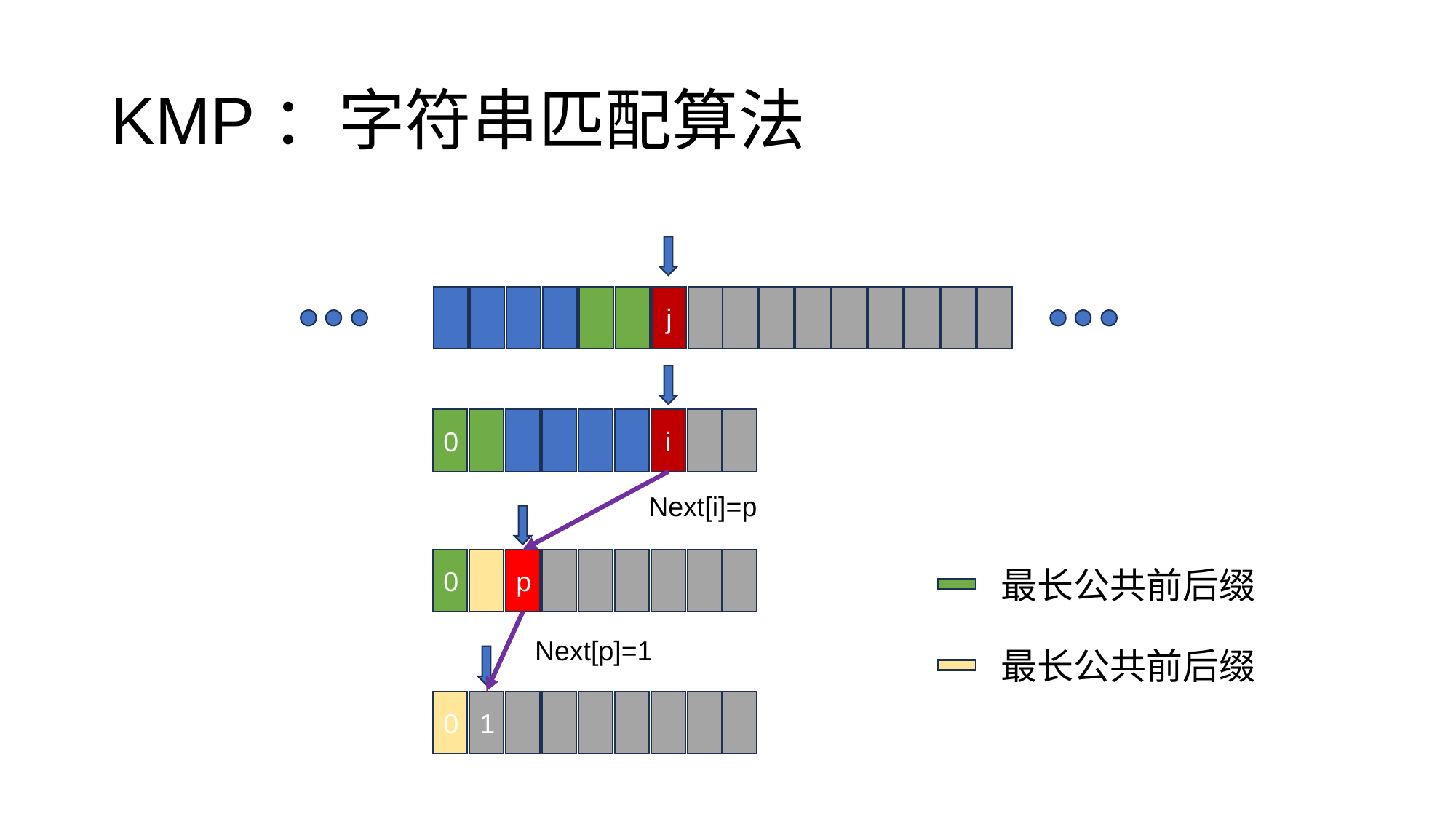

# KMP：字符串匹配算法

j

0

i

Next[i]=p

0
p

最长公共前后缀

Next[p]=1
最长公共前后缀

1

0